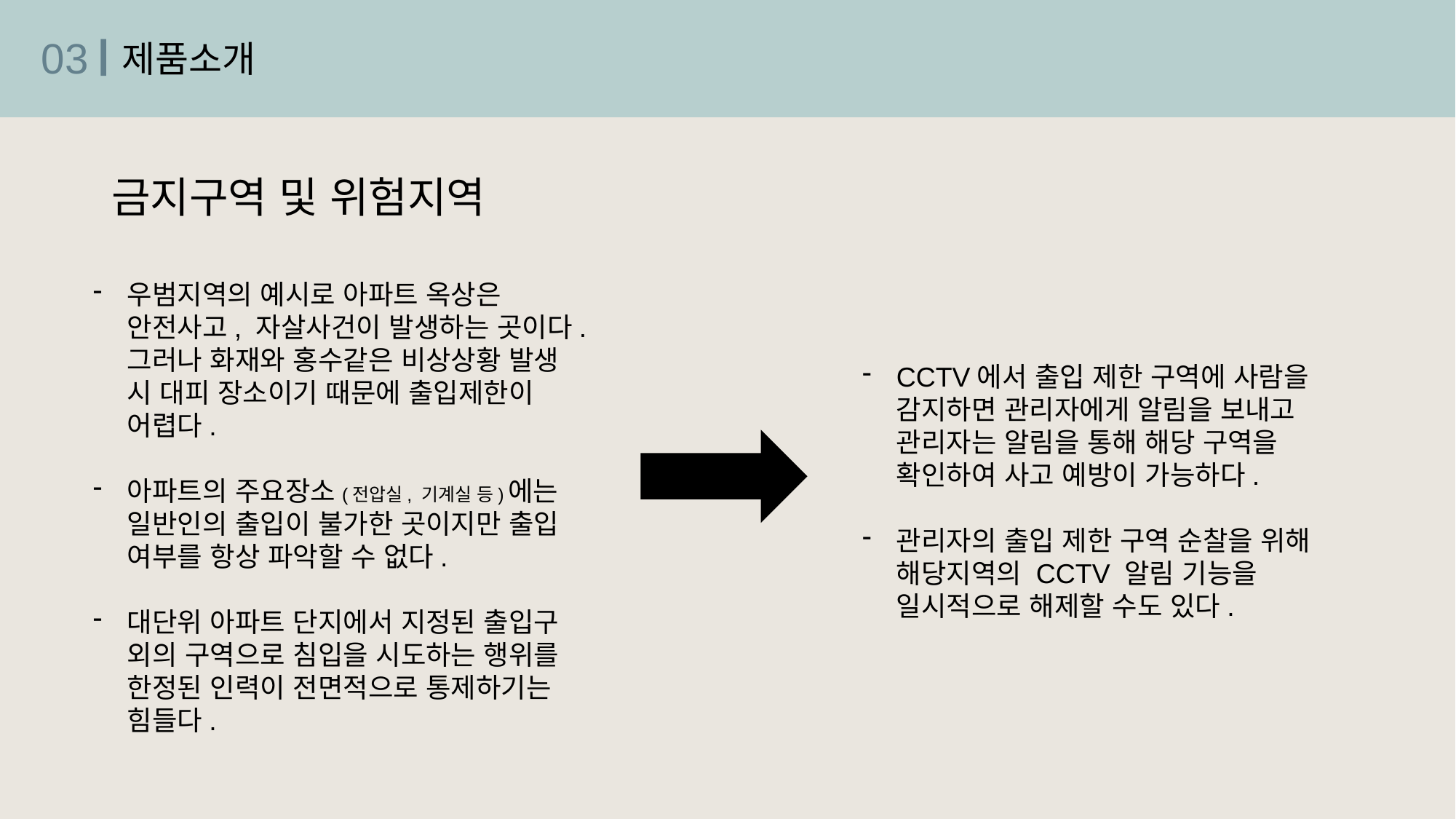

03
제품소개

금지구역 및 위험지역

우범지역의 예시로 아파트 옥상은 안전사고, 자살사건이 발생하는 곳이다. 그러나 화재와 홍수같은 비상상황 발생 시 대피 장소이기 때문에 출입제한이 어렵다.

아파트의 주요장소(전압실, 기계실 등)에는 일반인의 출입이 불가한 곳이지만 출입 여부를 항상 파악할 수 없다.

대단위 아파트 단지에서 지정된 출입구 외의 구역으로 침입을 시도하는 행위를 한정된 인력이 전면적으로 통제하기는 힘들다.

CCTV에서 출입 제한 구역에 사람을 감지하면 관리자에게 알림을 보내고 관리자는 알림을 통해 해당 구역을 확인하여 사고 예방이 가능하다.

관리자의 출입 제한 구역 순찰을 위해 해당지역의 CCTV 알림 기능을 일시적으로 해제할 수도 있다.